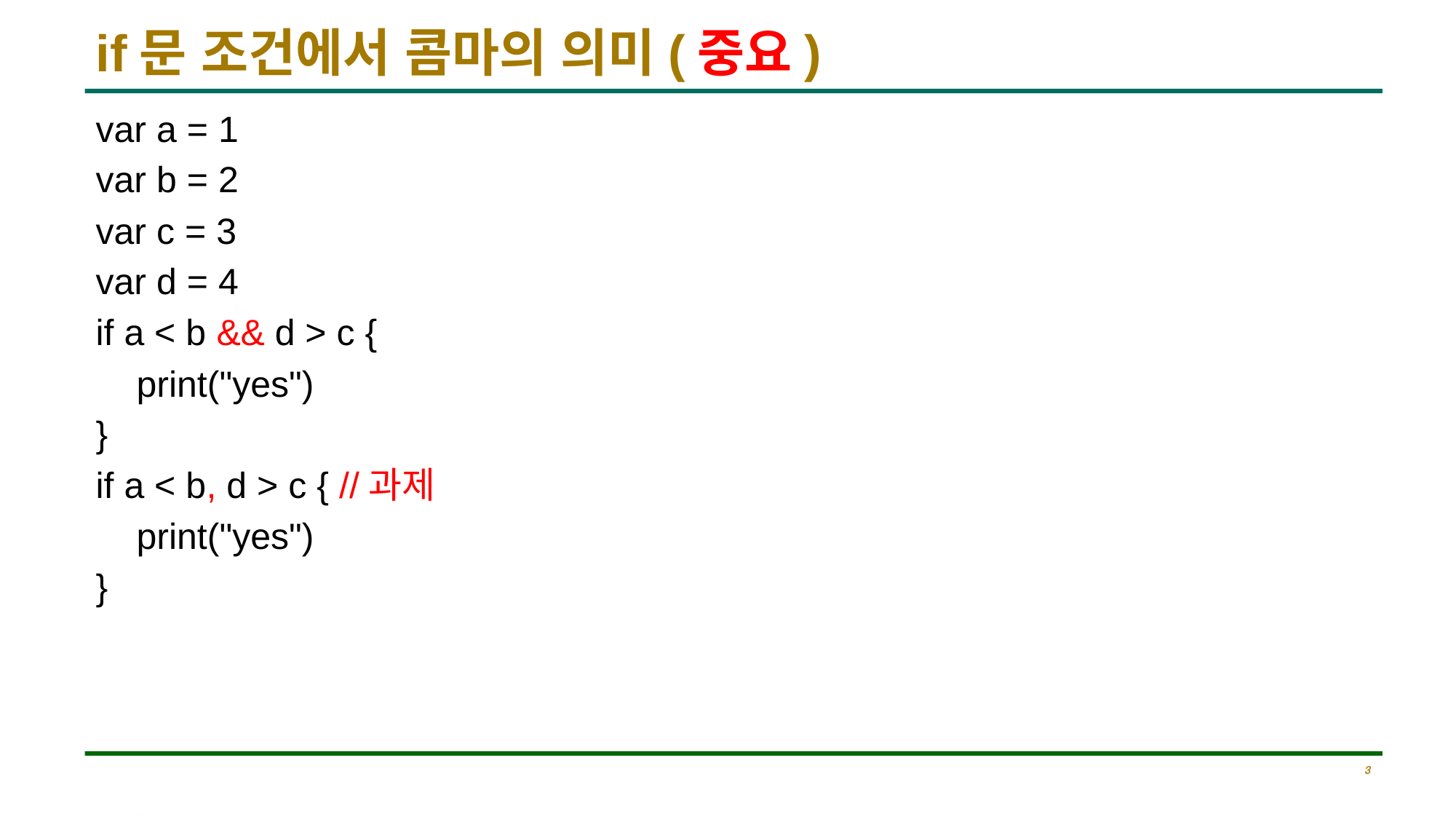

# if문 조건에서 콤마의 의미(중요)
var a = 1
var b = 2
var c = 3
var d = 4
if a < b && d > c {
    print("yes")
}
if a < b, d > c { //과제
    print("yes")
}